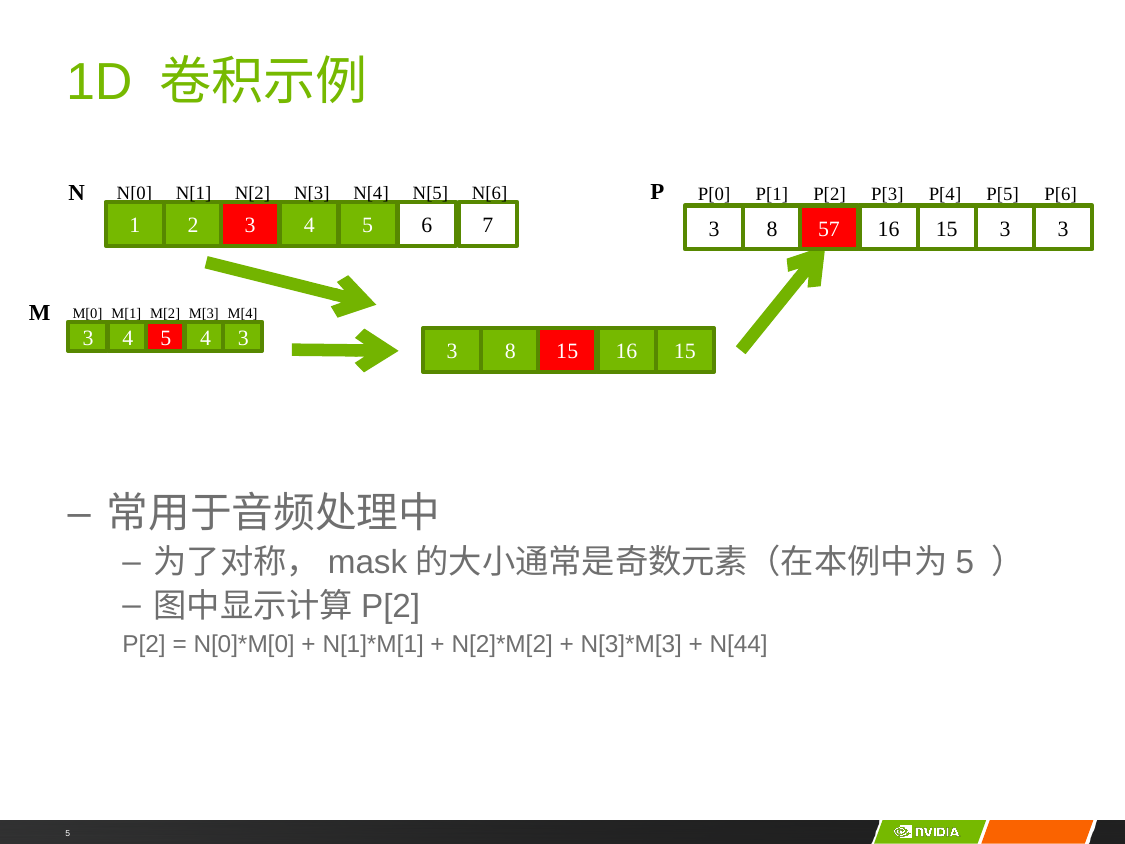

# 1D 卷积示例
P
N
N[0]
N[1]
N[2]
N[3]
N[4]
N[5]
N[6]
P[0]
P[1]
P[2]
P[3]
P[4]
P[5]
P[6]
1
2
3
4
5
6
7
3
8
57
16
15
3
3
M
M[0]
M[1]
M[2]
M[3]
M[4]
3
4
5
4
3
3
8
15
16
15
常用于音频处理中
为了对称，mask的大小通常是奇数元素（在本例中为5 ）
图中显示计算P[2]
P[2] = N[0]*M[0] + N[1]*M[1] + N[2]*M[2] + N[3]*M[3] + N[44]